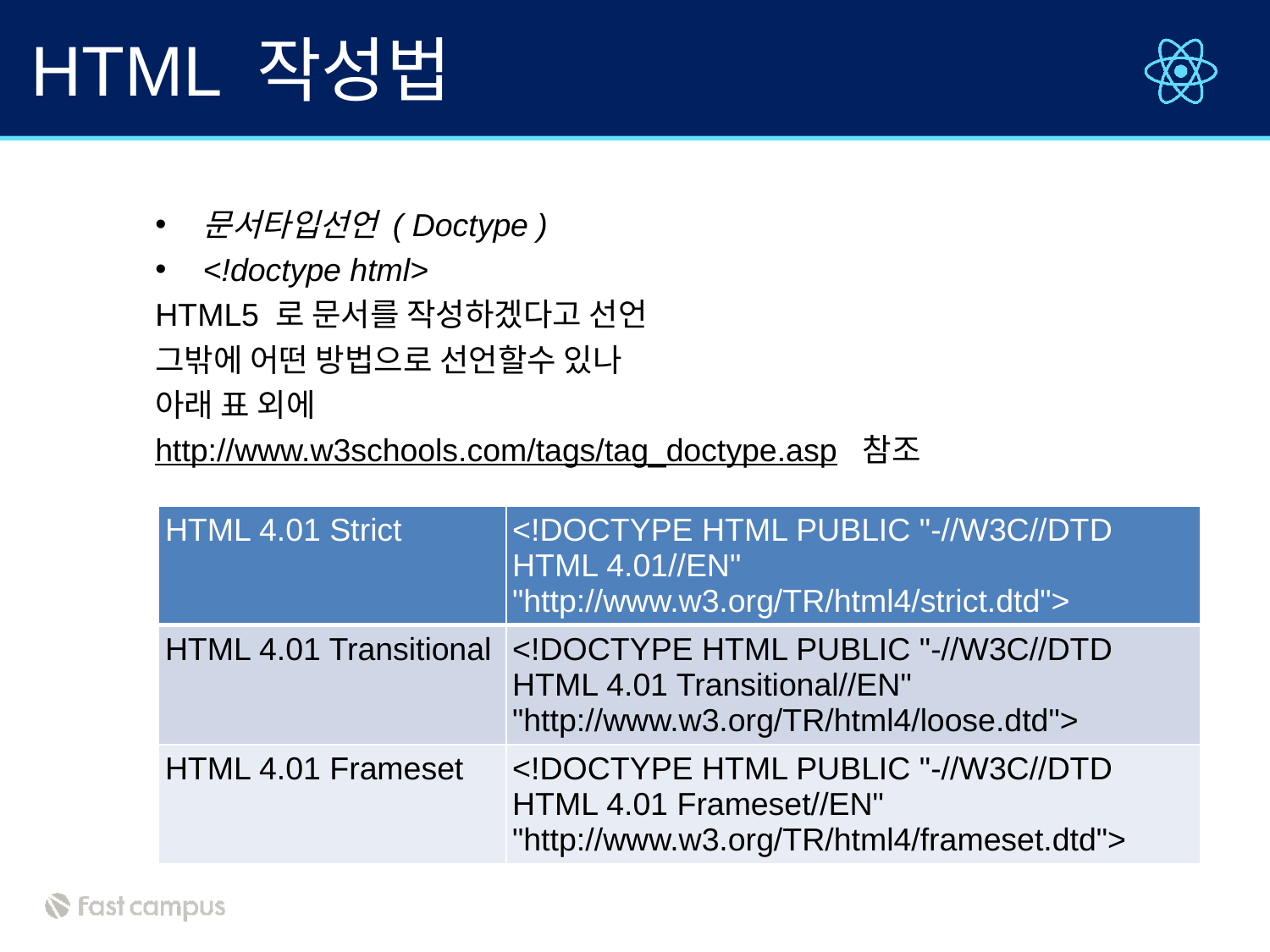

# HTML 작성법
문서타입선언 ( Doctype )
<!doctype html>
HTML5 로 문서를 작성하겠다고 선언
그밖에 어떤 방법으로 선언할수 있나
아래 표 외에
http://www.w3schools.com/tags/tag_doctype.asp  참조
| HTML 4.01 Strict | <!DOCTYPE HTML PUBLIC "-//W3C//DTD HTML 4.01//EN" "http://www.w3.org/TR/html4/strict.dtd"> |
| --- | --- |
| HTML 4.01 Transitional | <!DOCTYPE HTML PUBLIC "-//W3C//DTD HTML 4.01 Transitional//EN" "http://www.w3.org/TR/html4/loose.dtd"> |
| HTML 4.01 Frameset | <!DOCTYPE HTML PUBLIC "-//W3C//DTD HTML 4.01 Frameset//EN" "http://www.w3.org/TR/html4/frameset.dtd"> |